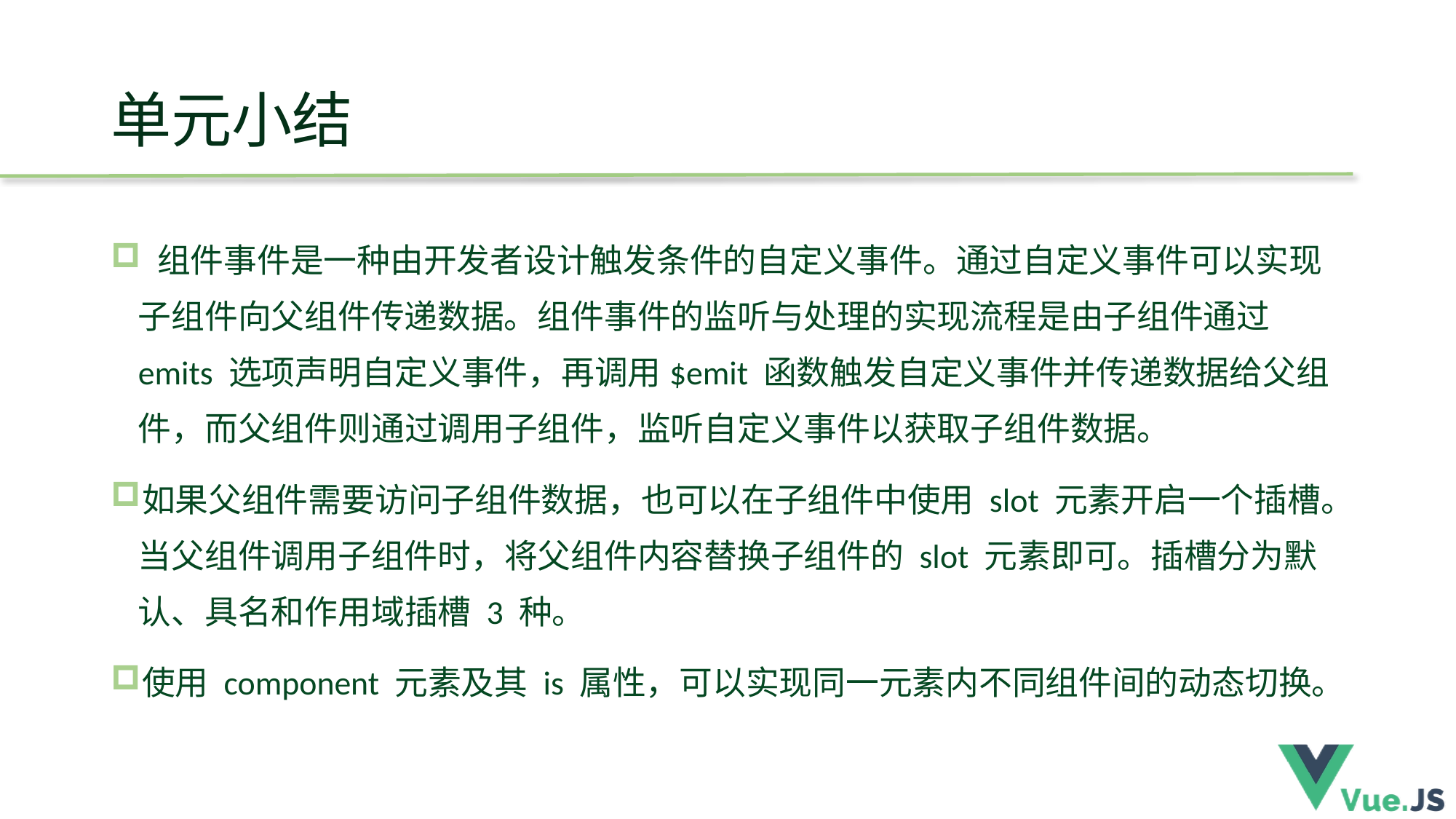

# 单元小结
 组件事件是一种由开发者设计触发条件的自定义事件。通过自定义事件可以实现子组件向父组件传递数据。组件事件的监听与处理的实现流程是由子组件通过 emits 选项声明自定义事件，再调用$emit 函数触发自定义事件并传递数据给父组件，而父组件则通过调用子组件，监听自定义事件以获取子组件数据。
如果父组件需要访问子组件数据，也可以在子组件中使用 slot 元素开启一个插槽。当父组件调用子组件时，将父组件内容替换子组件的 slot 元素即可。插槽分为默认、具名和作用域插槽 3 种。
使用 component 元素及其 is 属性，可以实现同一元素内不同组件间的动态切换。